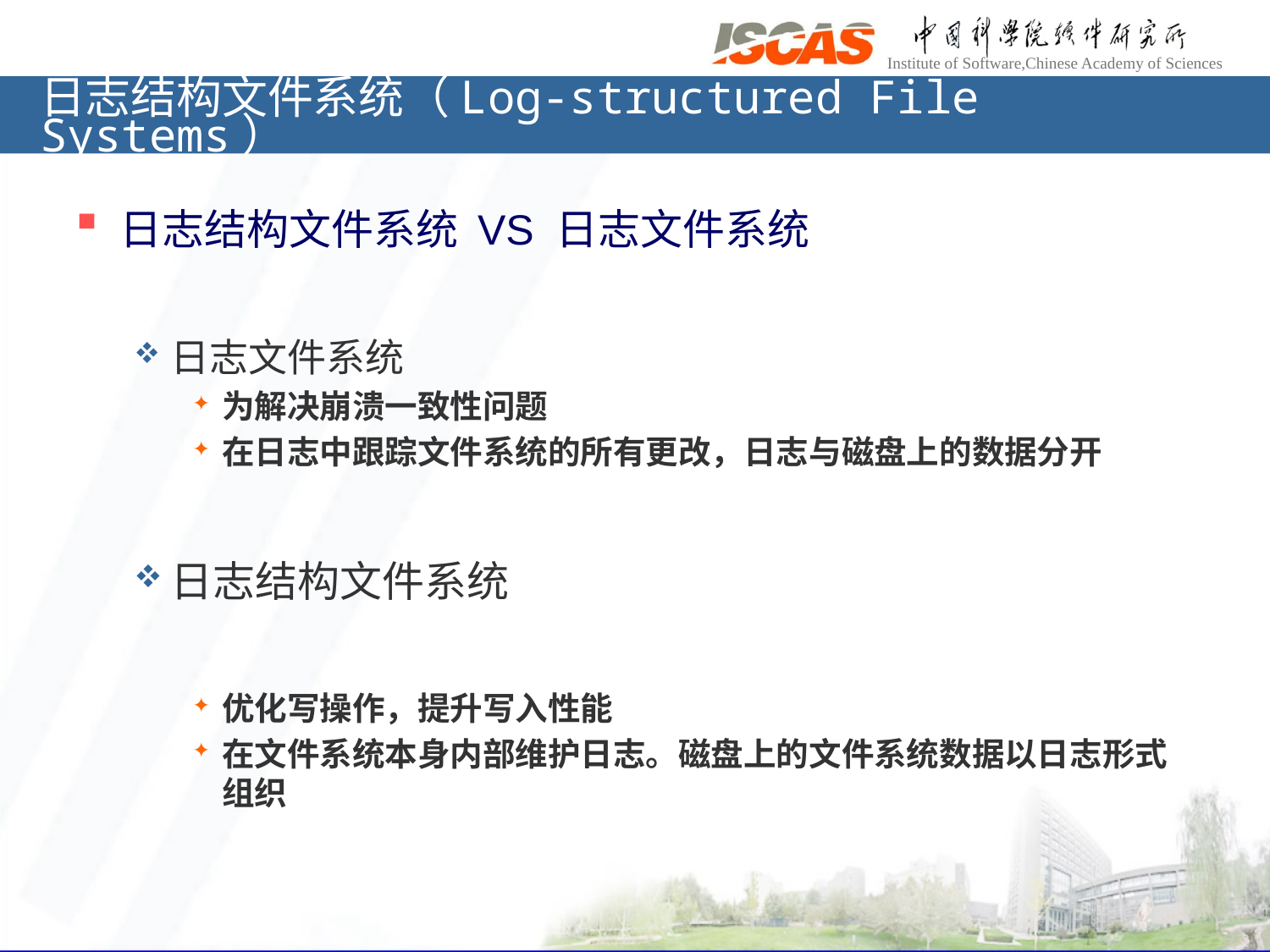

# 日志结构文件系统（Log-structured File Systems）
日志结构文件系统 VS 日志文件系统

日志文件系统
为解决崩溃一致性问题
在日志中跟踪文件系统的所有更改，日志与磁盘上的数据分开

日志结构文件系统

优化写操作，提升写入性能
在文件系统本身内部维护日志。磁盘上的文件系统数据以日志形式组织